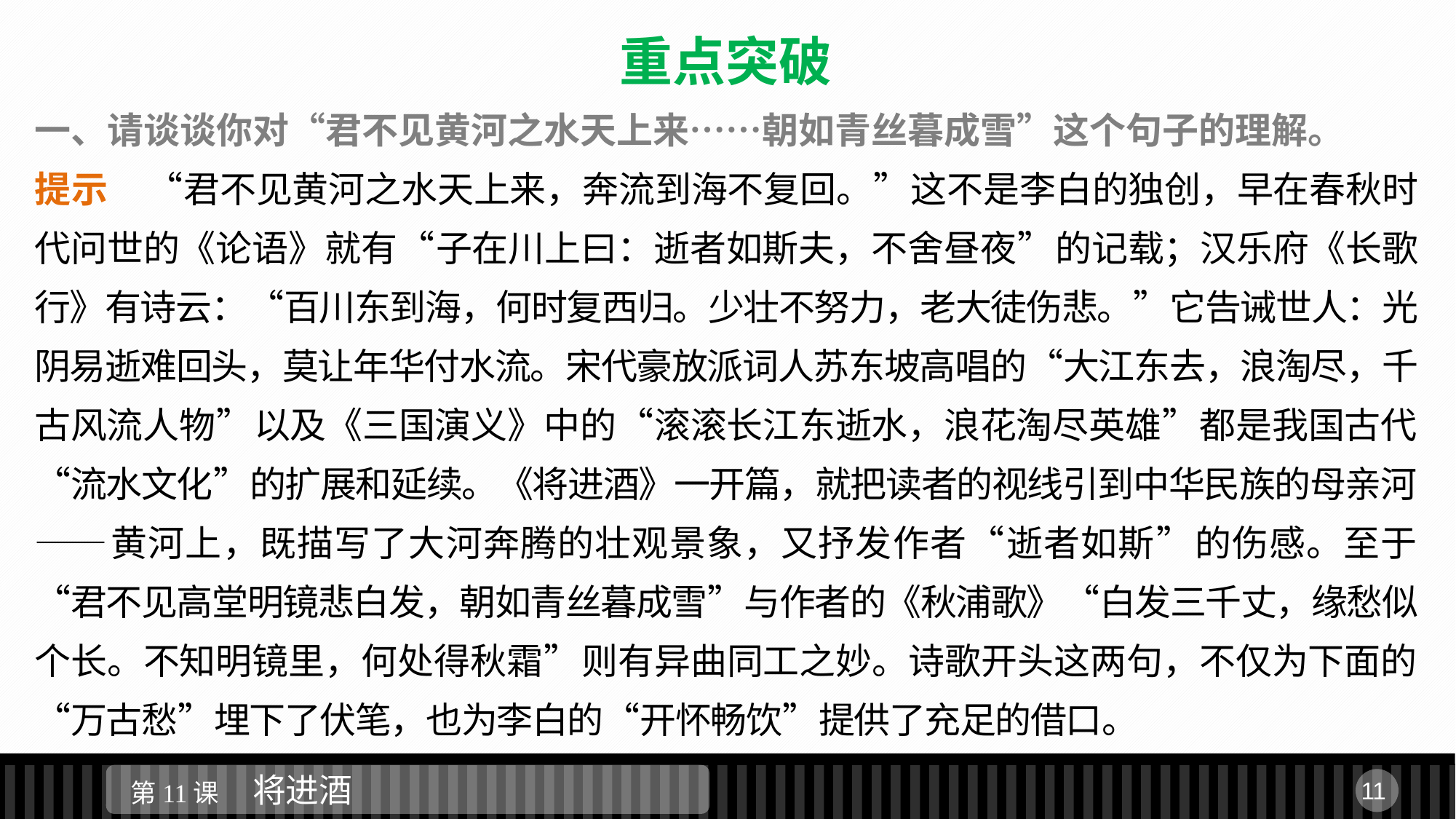

重点突破
一、请谈谈你对“君不见黄河之水天上来……朝如青丝暮成雪”这个句子的理解。
提示　“君不见黄河之水天上来，奔流到海不复回。”这不是李白的独创，早在春秋时代问世的《论语》就有“子在川上曰：逝者如斯夫，不舍昼夜”的记载；汉乐府《长歌行》有诗云：“百川东到海，何时复西归。少壮不努力，老大徒伤悲。”它告诫世人：光阴易逝难回头，莫让年华付水流。宋代豪放派词人苏东坡高唱的“大江东去，浪淘尽，千古风流人物”以及《三国演义》中的“滚滚长江东逝水，浪花淘尽英雄”都是我国古代“流水文化”的扩展和延续。《将进酒》一开篇，就把读者的视线引到中华民族的母亲河——黄河上，既描写了大河奔腾的壮观景象，又抒发作者“逝者如斯”的伤感。至于“君不见高堂明镜悲白发，朝如青丝暮成雪”与作者的《秋浦歌》“白发三千丈，缘愁似个长。不知明镜里，何处得秋霜”则有异曲同工之妙。诗歌开头这两句，不仅为下面的“万古愁”埋下了伏笔，也为李白的“开怀畅饮”提供了充足的借口。